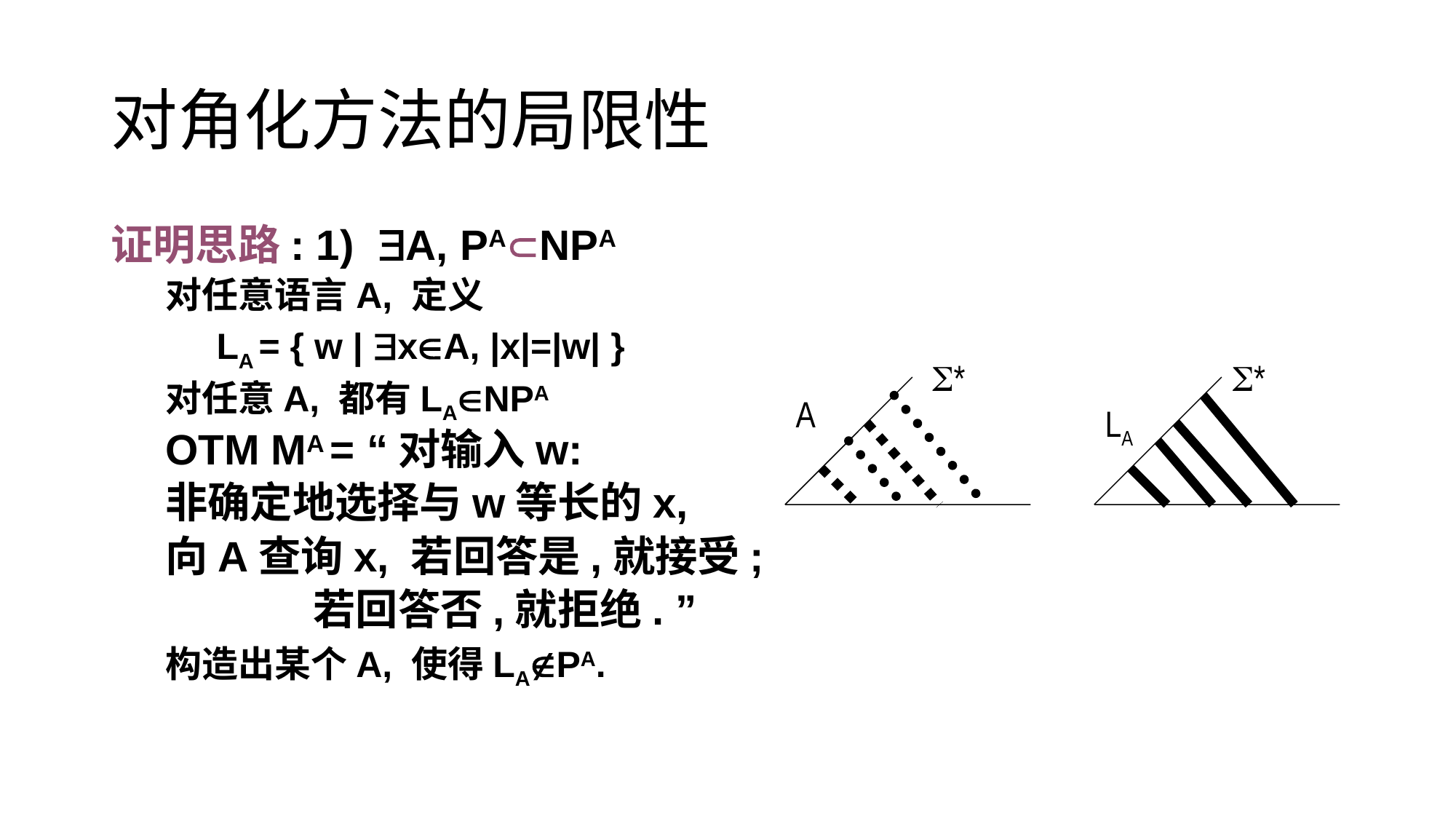

# 对角化方法的局限性
证明思路: 1)  ∃A, PA⊂NPA
对任意语言A, 定义
     LA = { w | ∃x∈A, |x|=|w| }
对任意A, 都有LA∈NPA
OTM MA = “对输入w:
非确定地选择与w等长的x,
向A查询x, 若回答是,就接受;
                 若回答否,就拒绝. ”
构造出某个A, 使得LA∉PA.

Σ*
Σ*

A

LA